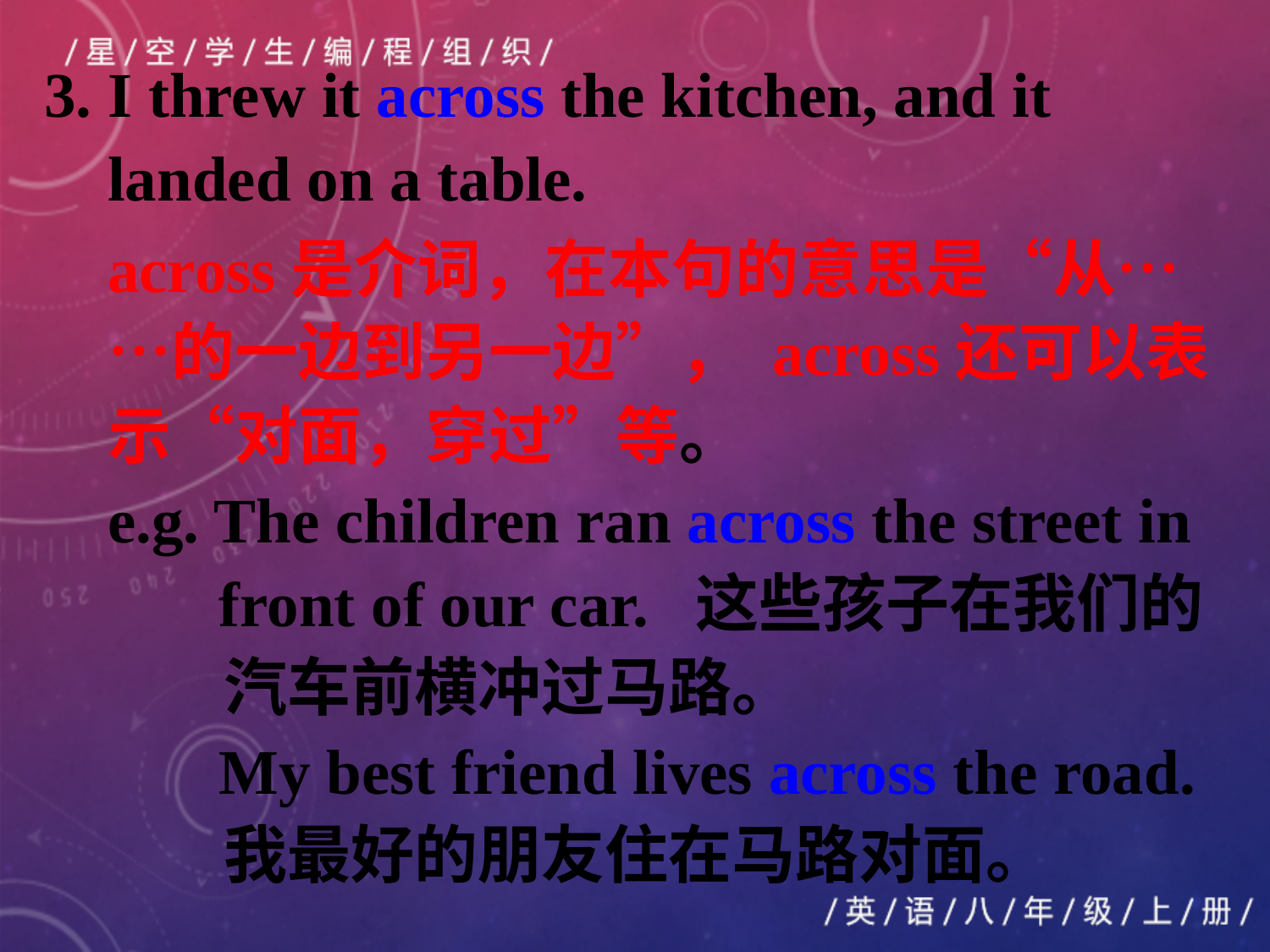

3. I threw it across the kitchen, and it
    landed on a table.
across是介词，在本句的意思是“从……的一边到另一边”， across还可以表示“对面，穿过”等。
e.g. The children ran across the street in
       front of our car.  这些孩子在我们的
       汽车前横冲过马路。
       My best friend lives across the road.
       我最好的朋友住在马路对面。